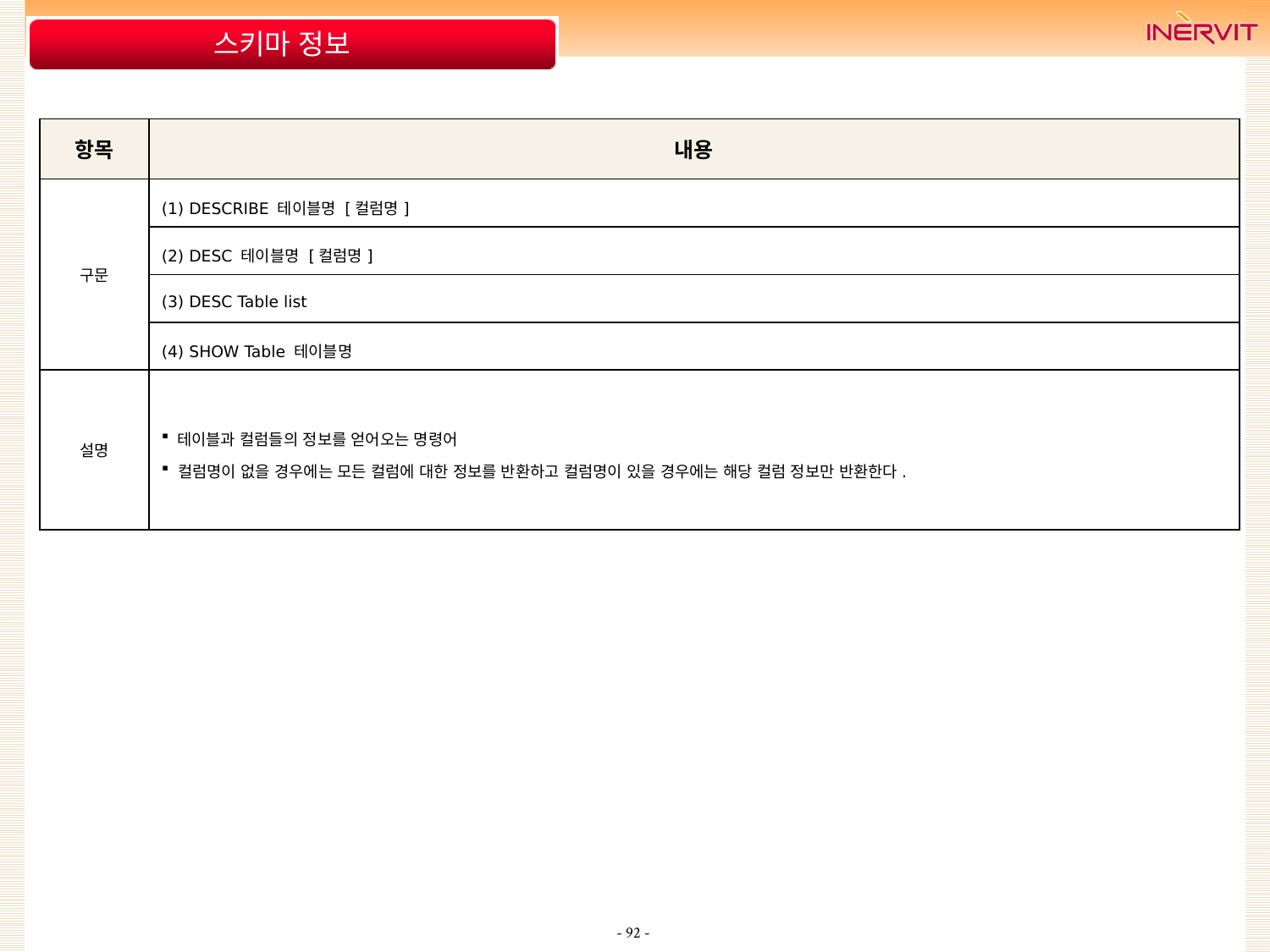

# 스키마 정보
| 항목 | 내용 |
| --- | --- |
| 구문 | (1) DESCRIBE 테이블명 [컬럼명] |
|  | (2) DESC 테이블명 [컬럼명] |
|  | (3) DESC Table list |
|  | (4) SHOW Table 테이블명 |
| 설명 | 테이블과 컬럼들의 정보를 얻어오는 명령어 컬럼명이 없을 경우에는 모든 컬럼에 대한 정보를 반환하고 컬럼명이 있을 경우에는 해당 컬럼 정보만 반환한다. |
- 92 -